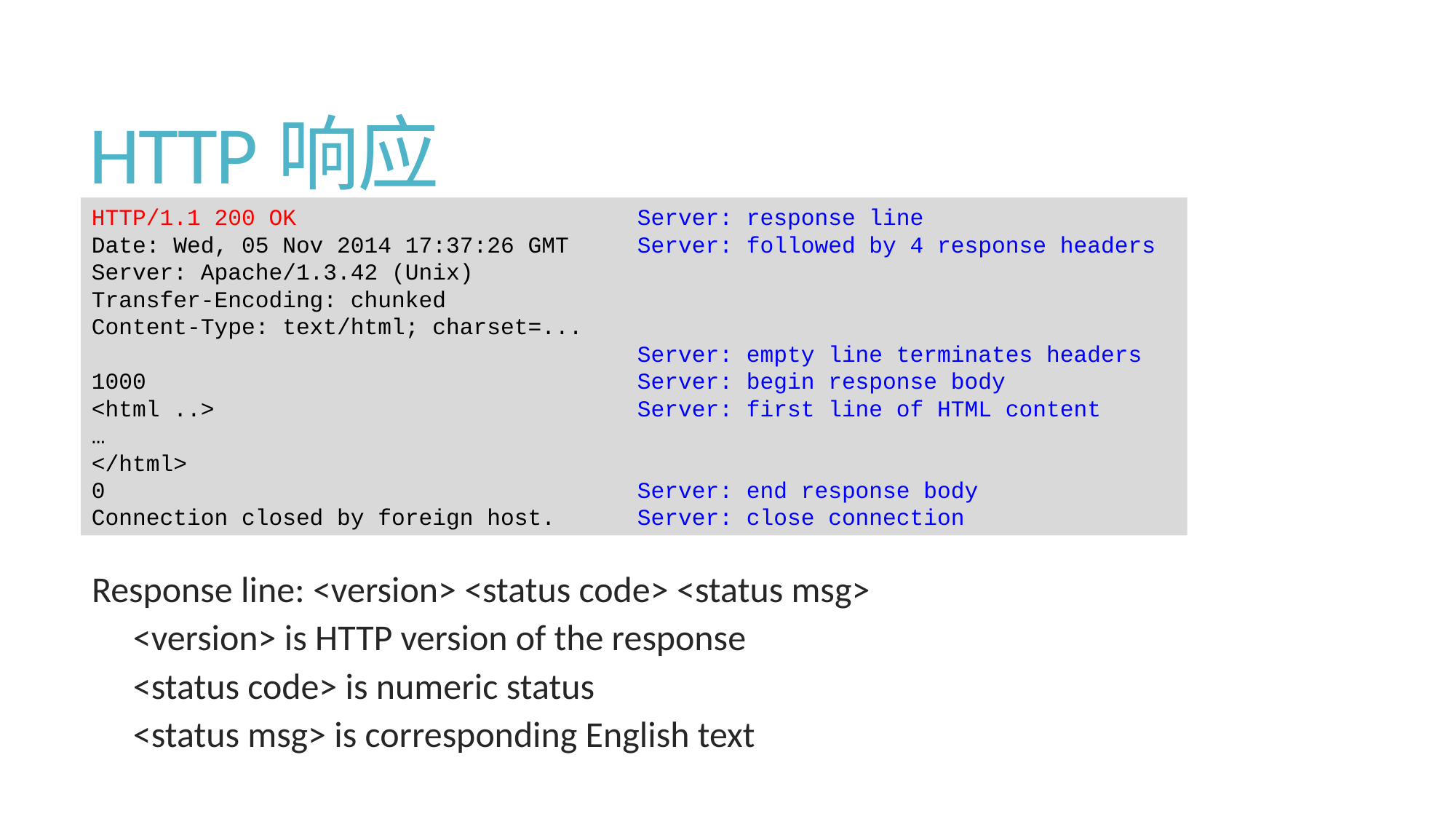

# HTTP响应
HTTP/1.1 200 OK                         Server: response line
Date: Wed, 05 Nov 2014 17:37:26 GMT     Server: followed by 4 response headers
Server: Apache/1.3.42 (Unix)
Transfer-Encoding: chunked
Content-Type: text/html; charset=...
                                        Server: empty line terminates headers
1000                                    Server: begin response body
<html ..>                               Server: first line of HTML content
…
</html>
0                                       Server: end response body
Connection closed by foreign host.      Server: close connection
Response line: <version> <status code> <status msg>
<version> is HTTP version of the response
<status code> is numeric status
<status msg> is corresponding English text